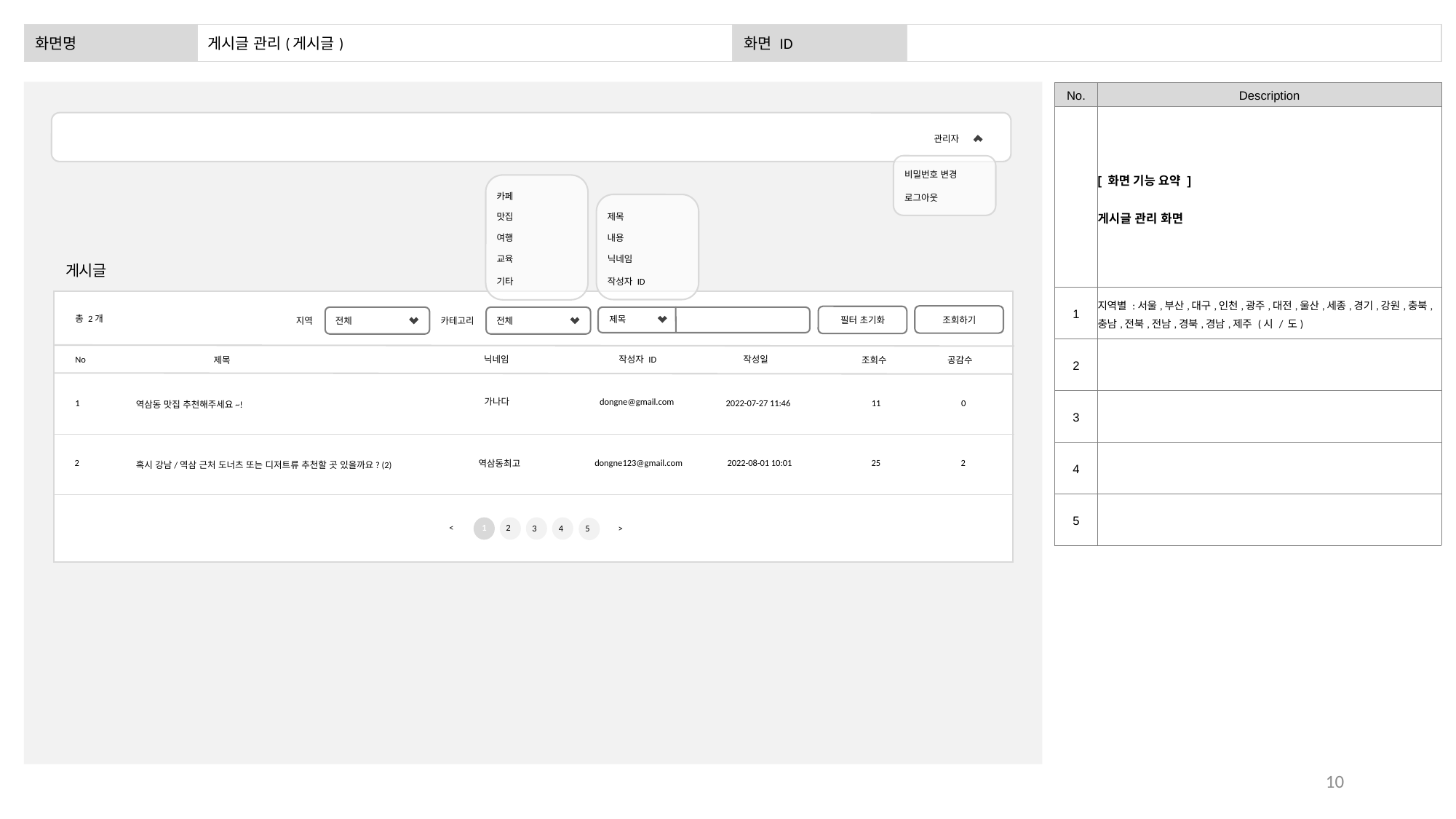

| 화면명 | 게시글 관리(게시글) | 화면 ID |  |
| --- | --- | --- | --- |

| No. | Description |
| --- | --- |
|  | [ 화면 기능 요약 ] 게시글 관리 화면 |
| 1 | 지역별 :서울,부산,대구,인천,광주,대전,울산,세종,경기,강원,충북,충남,전북,전남,경북,경남,제주 (시 / 도) |
| 2 |  |
| 3 |  |
| 4 |  |
| 5 |  |

관리자

비밀번호 변경

카페
로그아웃

제목
맛집
내용
여행
닉네임
교육
게시글
작성자 ID
기타

총 2개
제목
조회하기
필터 초기화
전체
카테고리
전체
지역

No
작성자 ID
작성일
닉네임
공감수
제목
조회수
dongne@gmail.com
가나다
0
11
1
2022-07-27 11:46
역삼동 맛집 추천해주세요~!
dongne123@gmail.com
2
25
2
2022-08-01 10:01
역삼동최고
혹시 강남/역삼 근처 도너츠 또는 디저트류 추천할 곳 있을까요? (2)
1
2
<
3
4
5

>

10